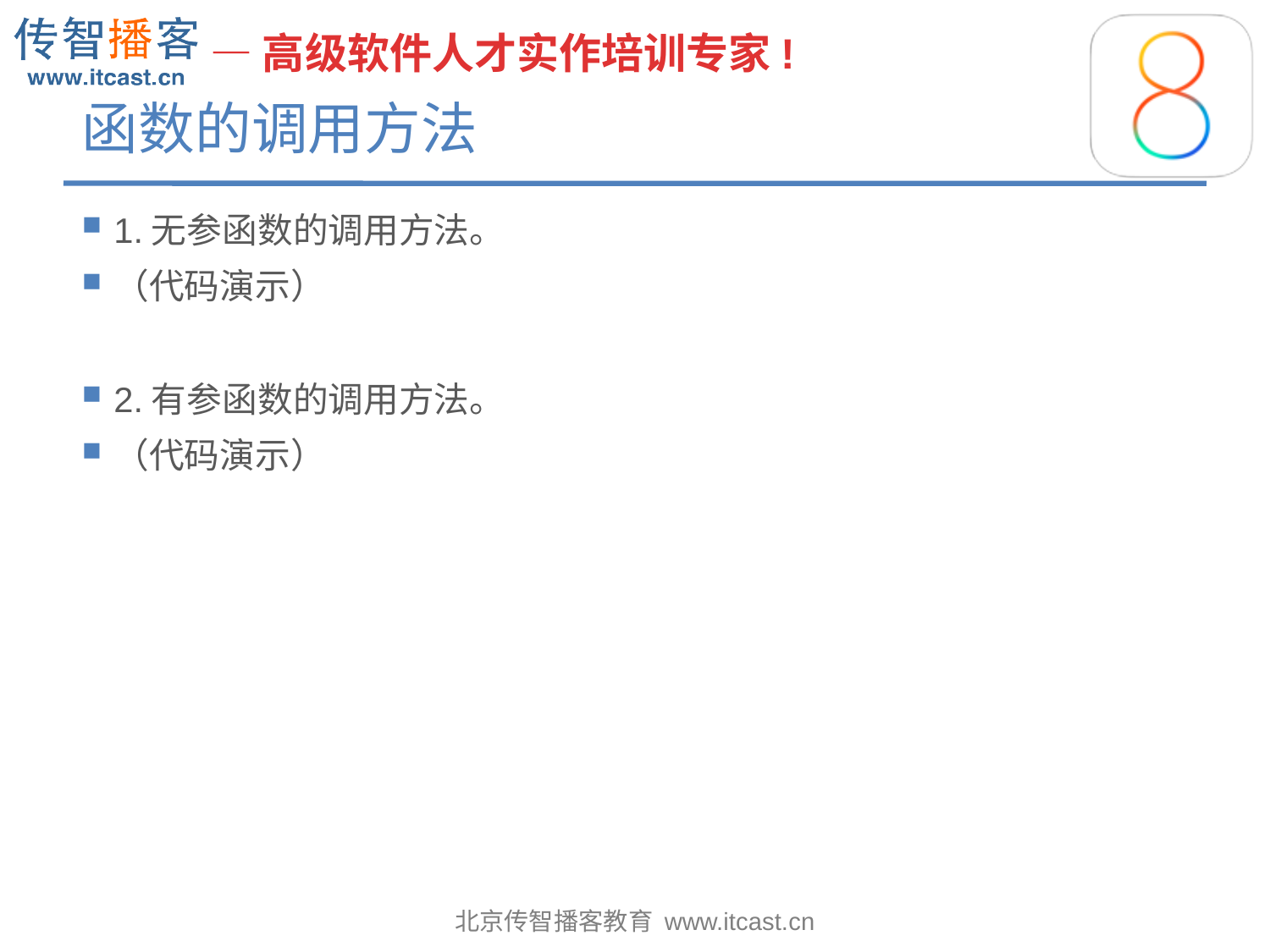

# 函数的调用方法
1.无参函数的调用方法。
（代码演示）

2.有参函数的调用方法。
（代码演示）